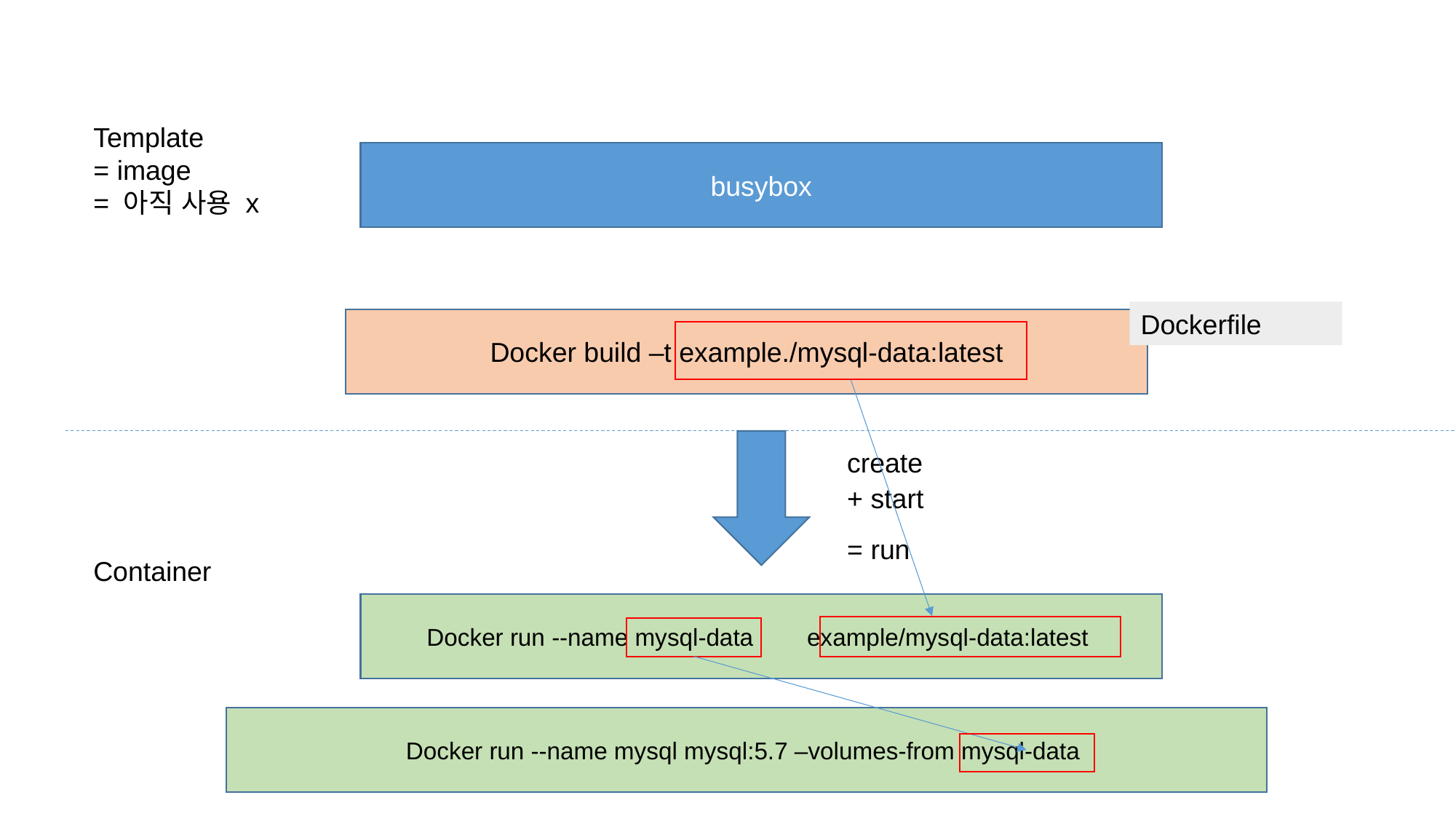

Template
= image
= 아직 사용 x
busybox
Dockerfile
Docker build –t example./mysql-data:latest

create
+ start
= run
Container
Docker run --name mysql-data        example/mysql-data:latest

Docker run --name mysql mysql:5.7 –volumes-from mysql-data